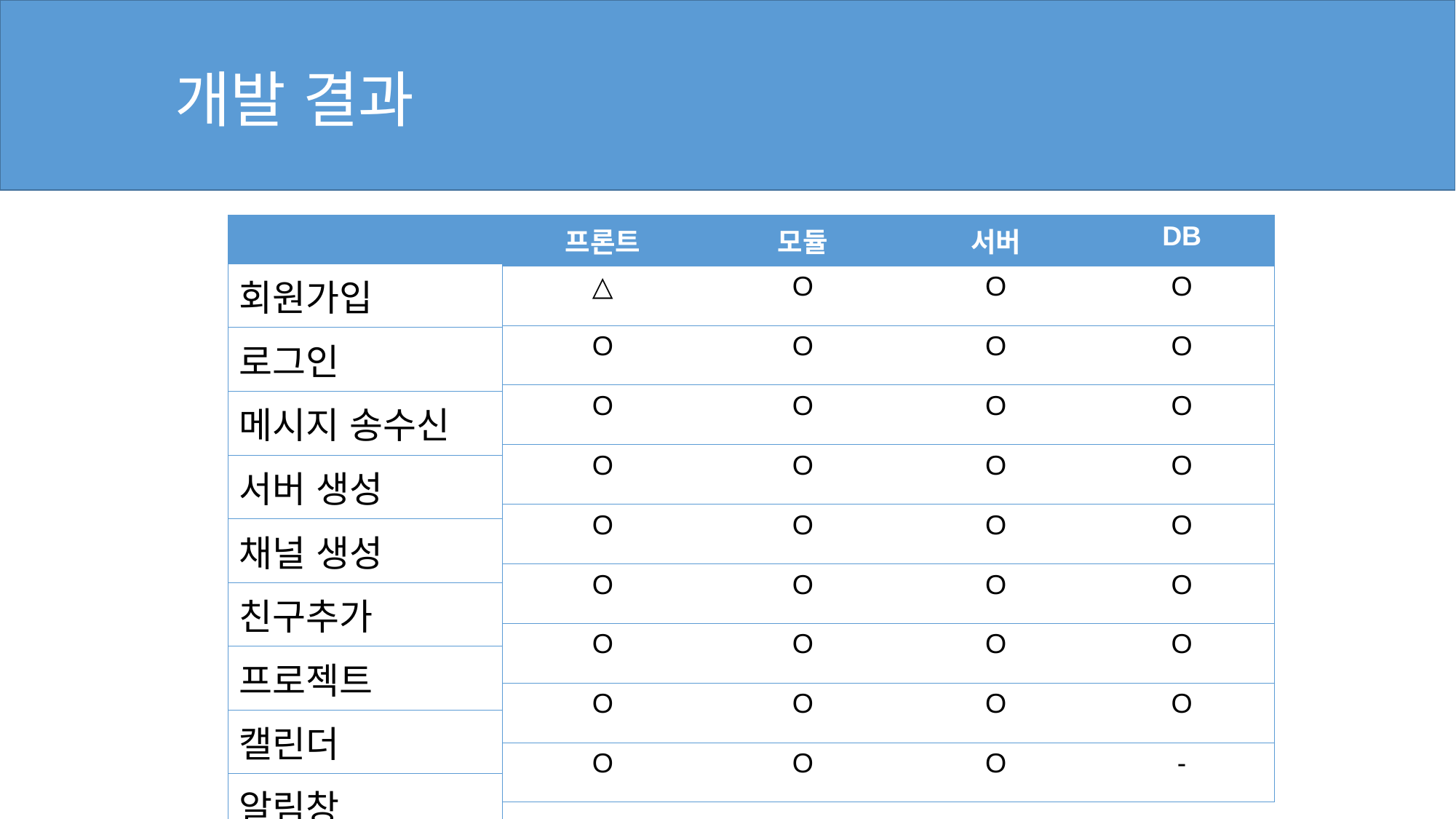

# 개발 결과
|  |
| --- |
| 회원가입 |
| 로그인 |
| 메시지 송수신 |
| 서버 생성 |
| 채널 생성 |
| 친구추가 |
| 프로젝트 |
| 캘린더 |
| 알림창 |
| 프론트 | 모듈 | 서버 | DB |
| --- | --- | --- | --- |
| △ | O | O | O |
| O | O | O | O |
| O | O | O | O |
| O | O | O | O |
| O | O | O | O |
| O | O | O | O |
| O | O | O | O |
| O | O | O | O |
| O | O | O | - |